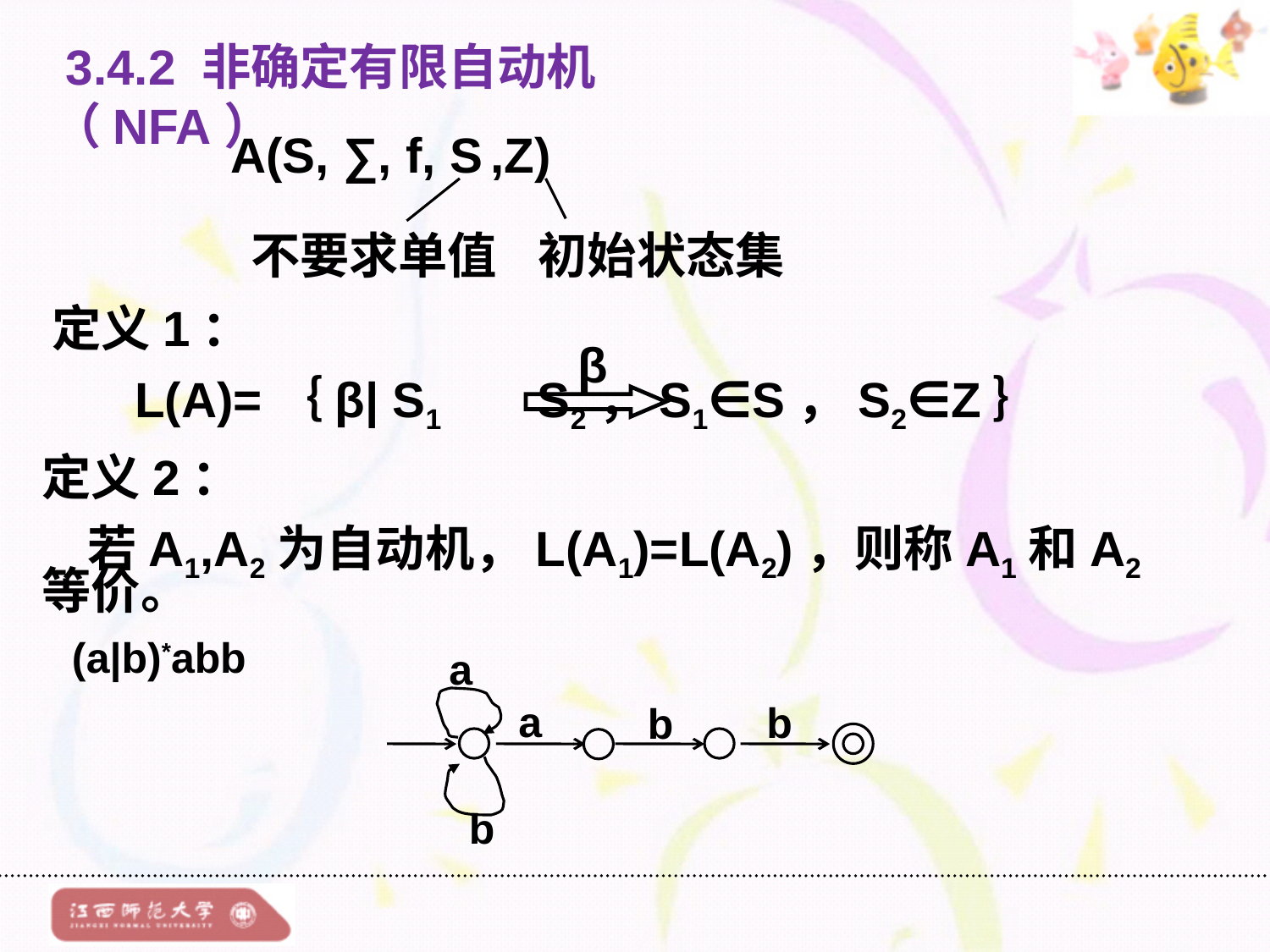

3.4.2 非确定有限自动机（NFA）
A(S, ∑, f, S ,Z)

不要求单值
初始状态集
定义1：
      L(A)=｛β| S1       S2，S1∈S，S2∈Z｝
β

定义2：
   若A1,A2为自动机，L(A1)=L(A2)，则称A1和A2等价。
(a|b)*abb
a

a
b
b

b